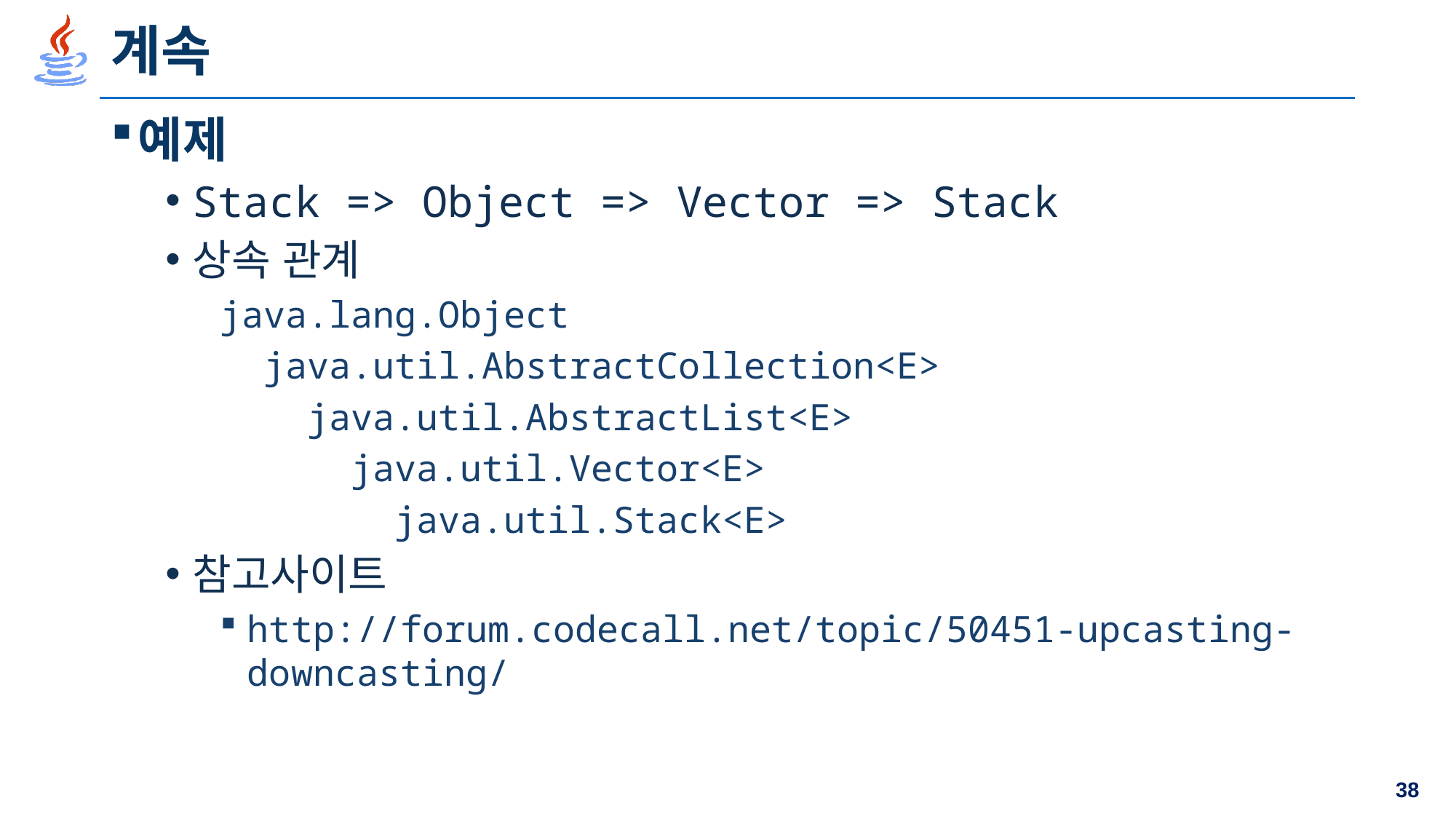

# 계속
예제
Stack => Object => Vector => Stack
상속 관계
java.lang.Object
  java.util.AbstractCollection<E>
    java.util.AbstractList<E>
      java.util.Vector<E>
        java.util.Stack<E>
참고사이트
http://forum.codecall.net/topic/50451-upcasting-downcasting/

38